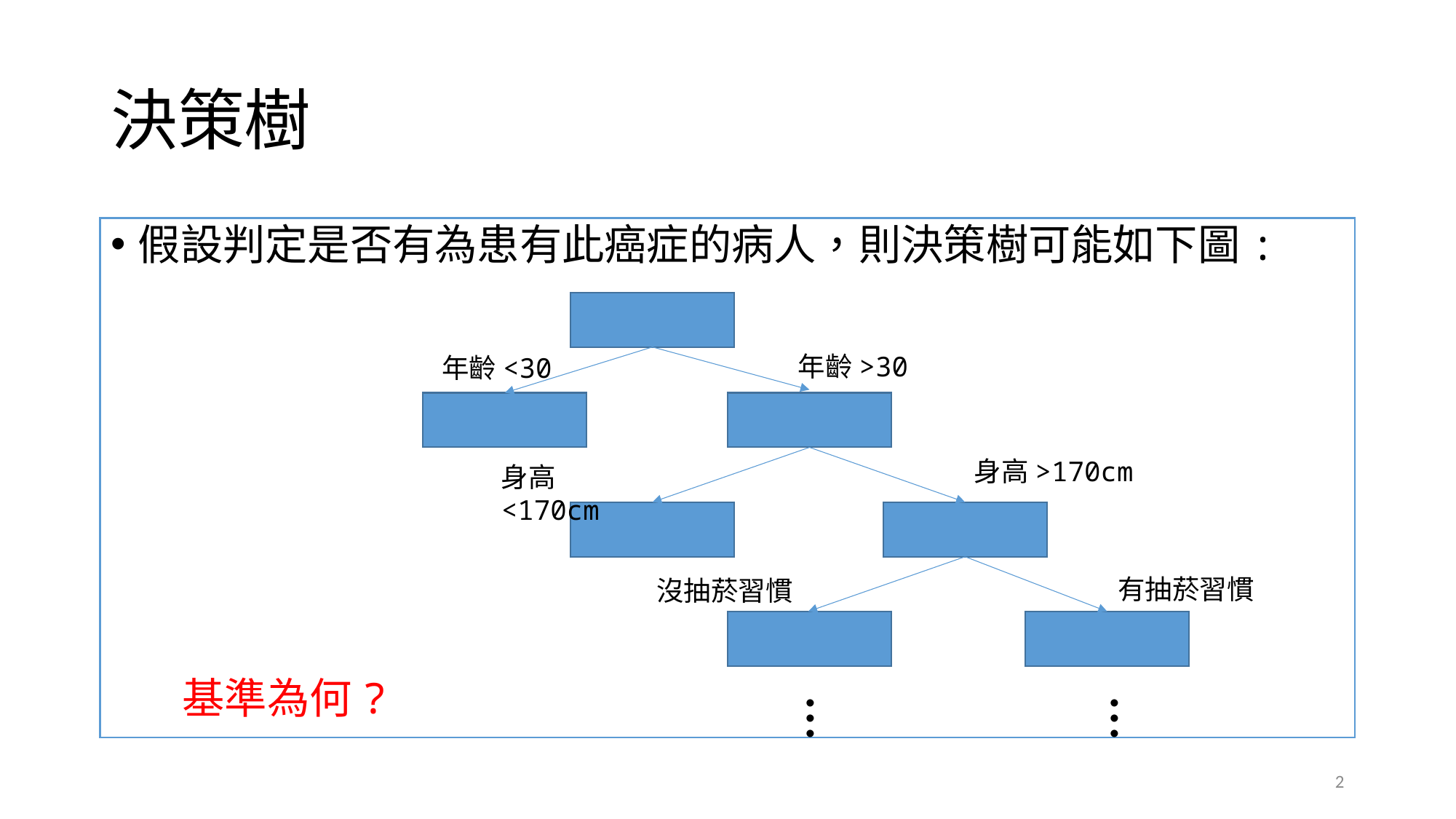

# 決策樹
假設判定是否有為患有此癌症的病人，則決策樹可能如下圖:

年齡>30
年齡<30

身高>170cm
身高<170cm

有抽菸習慣
沒抽菸習慣

基準為何?
...
...
2